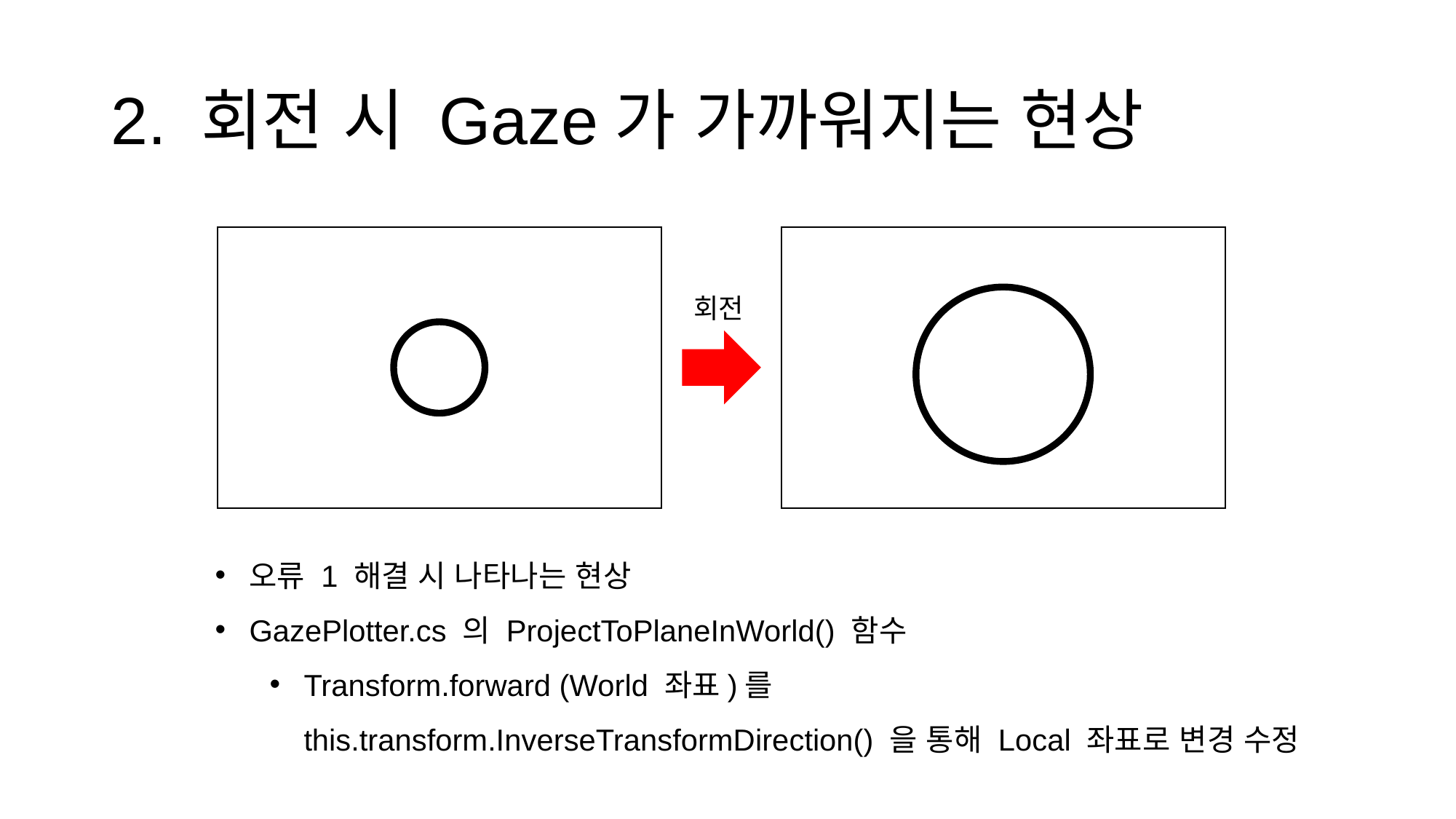

# 2. 회전 시 Gaze가 가까워지는 현상

회전

오류 1 해결 시 나타나는 현상
GazePlotter.cs 의 ProjectToPlaneInWorld() 함수
Transform.forward (World 좌표)를 this.transform.InverseTransformDirection() 을 통해 Local 좌표로 변경 수정